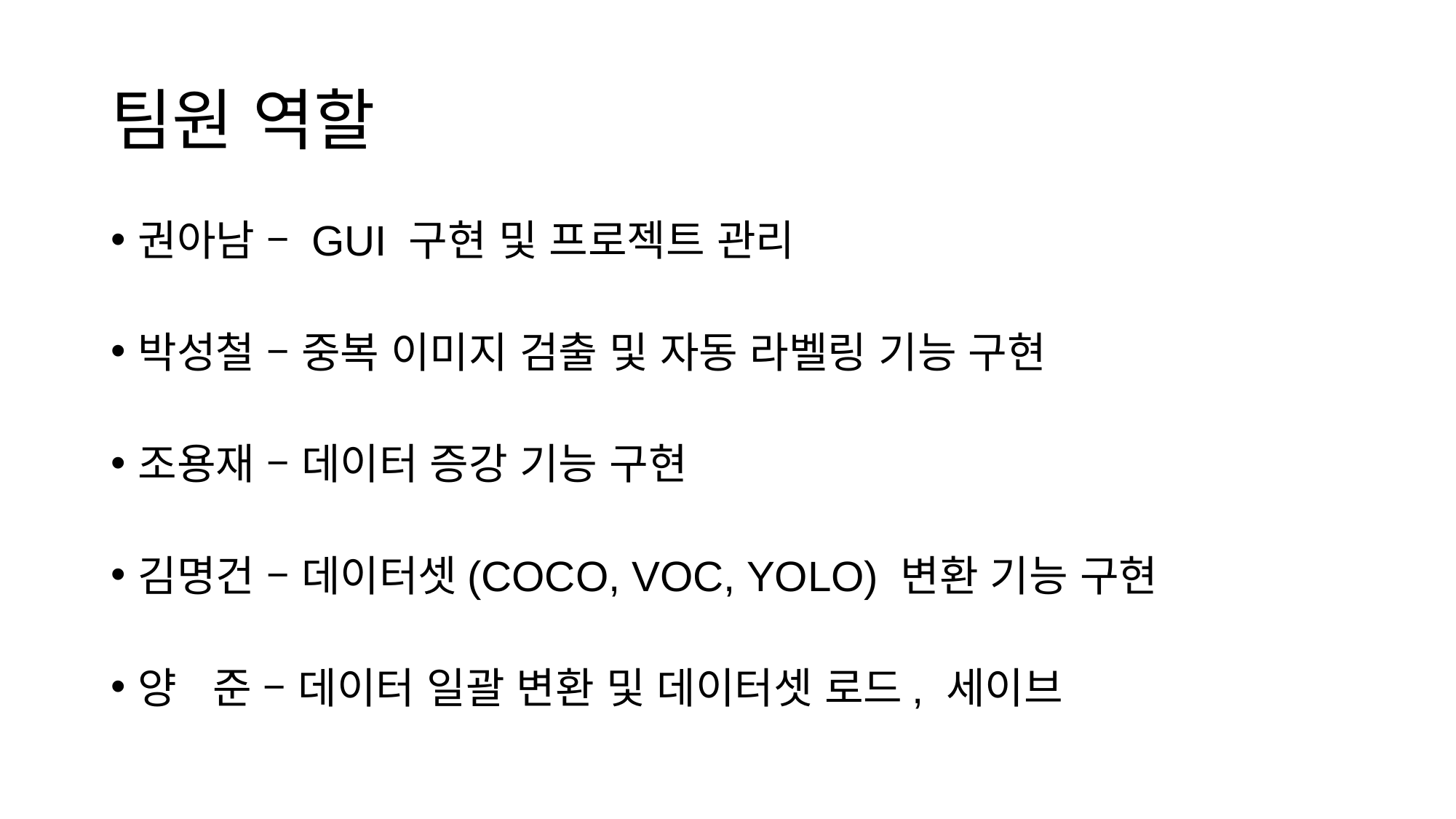

# 팀원 역할
권아남 – GUI 구현 및 프로젝트 관리

박성철 – 중복 이미지 검출 및 자동 라벨링 기능 구현

조용재 – 데이터 증강 기능 구현

김명건 – 데이터셋(COCO, VOC, YOLO) 변환 기능 구현

양   준 – 데이터 일괄 변환 및 데이터셋 로드, 세이브